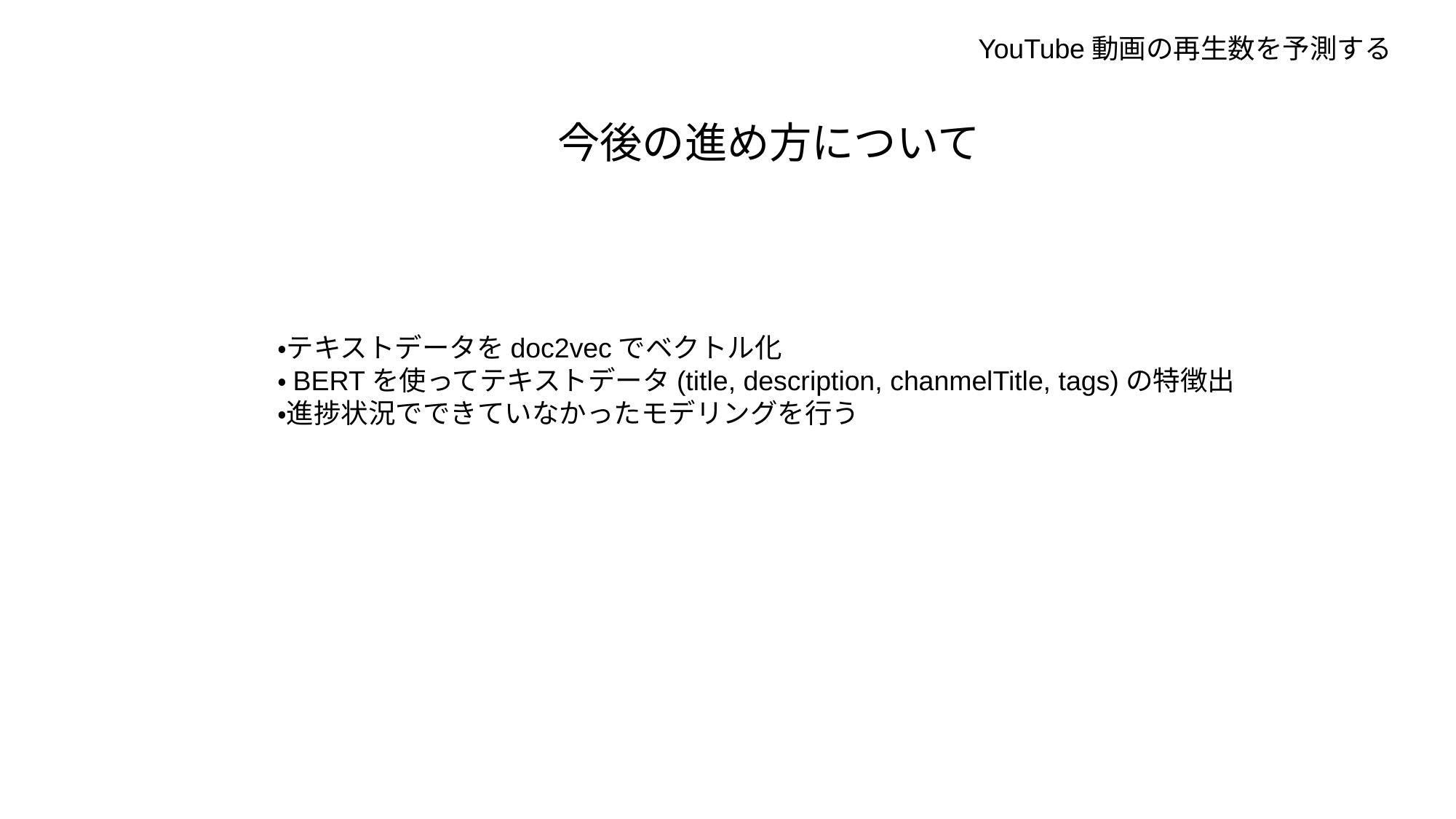

YouTube動画の再生数を予測する
今後の進め方について
・テキストデータをdoc2vecでベクトル化
・BERTを使ってテキストデータ(title, description, chanmelTitle, tags)の特徴出
・進捗状況でできていなかったモデリングを行う